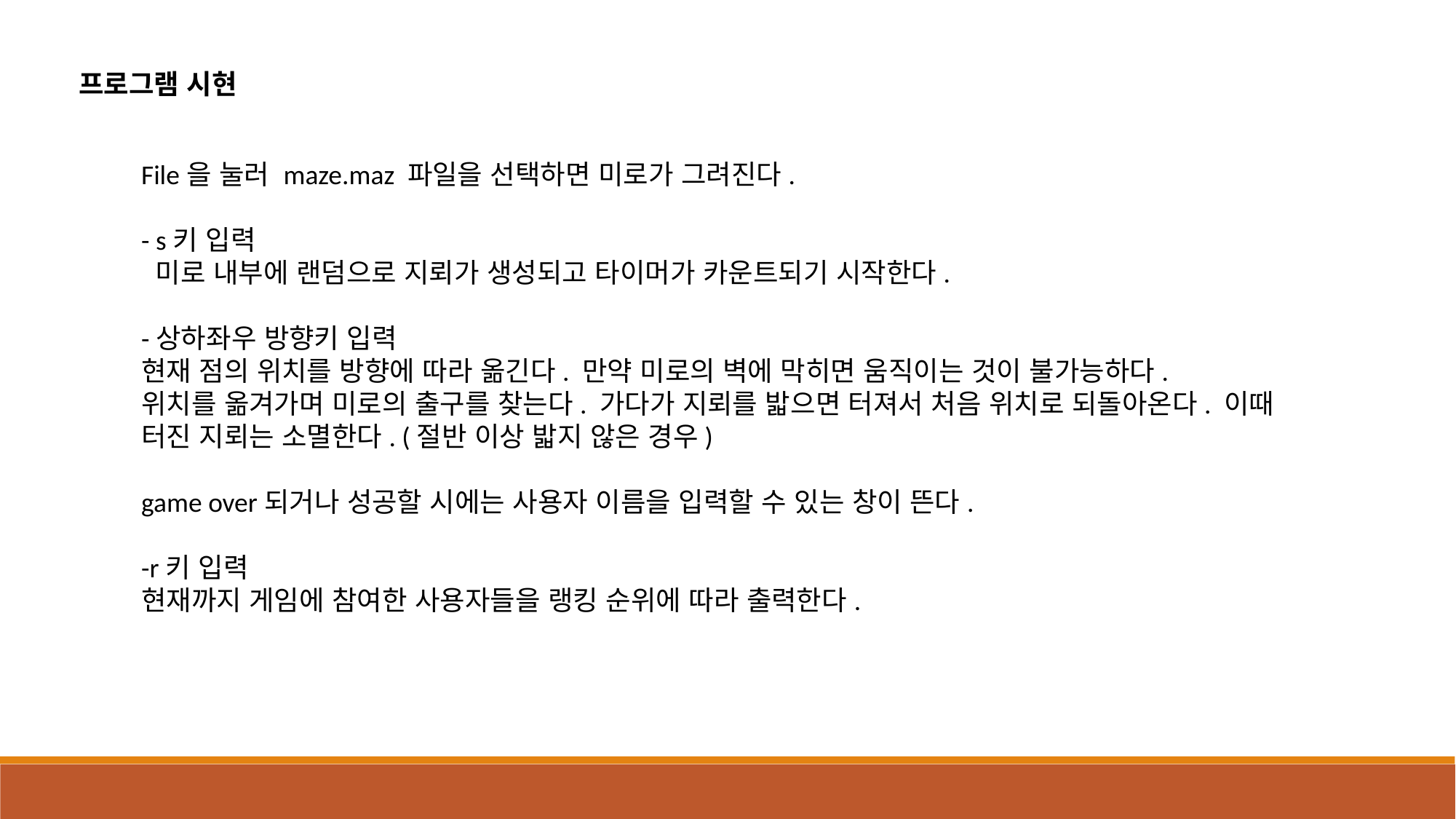

프로그램 시현
File을 눌러 maze.maz 파일을 선택하면 미로가 그려진다.

- s키 입력
 미로 내부에 랜덤으로 지뢰가 생성되고 타이머가 카운트되기 시작한다.

-상하좌우 방향키 입력
현재 점의 위치를 방향에 따라 옮긴다. 만약 미로의 벽에 막히면 움직이는 것이 불가능하다.
위치를 옮겨가며 미로의 출구를 찾는다. 가다가 지뢰를 밟으면 터져서 처음 위치로 되돌아온다. 이때 터진 지뢰는 소멸한다. (절반 이상 밟지 않은 경우)

game over되거나 성공할 시에는 사용자 이름을 입력할 수 있는 창이 뜬다.

-r키 입력
현재까지 게임에 참여한 사용자들을 랭킹 순위에 따라 출력한다.